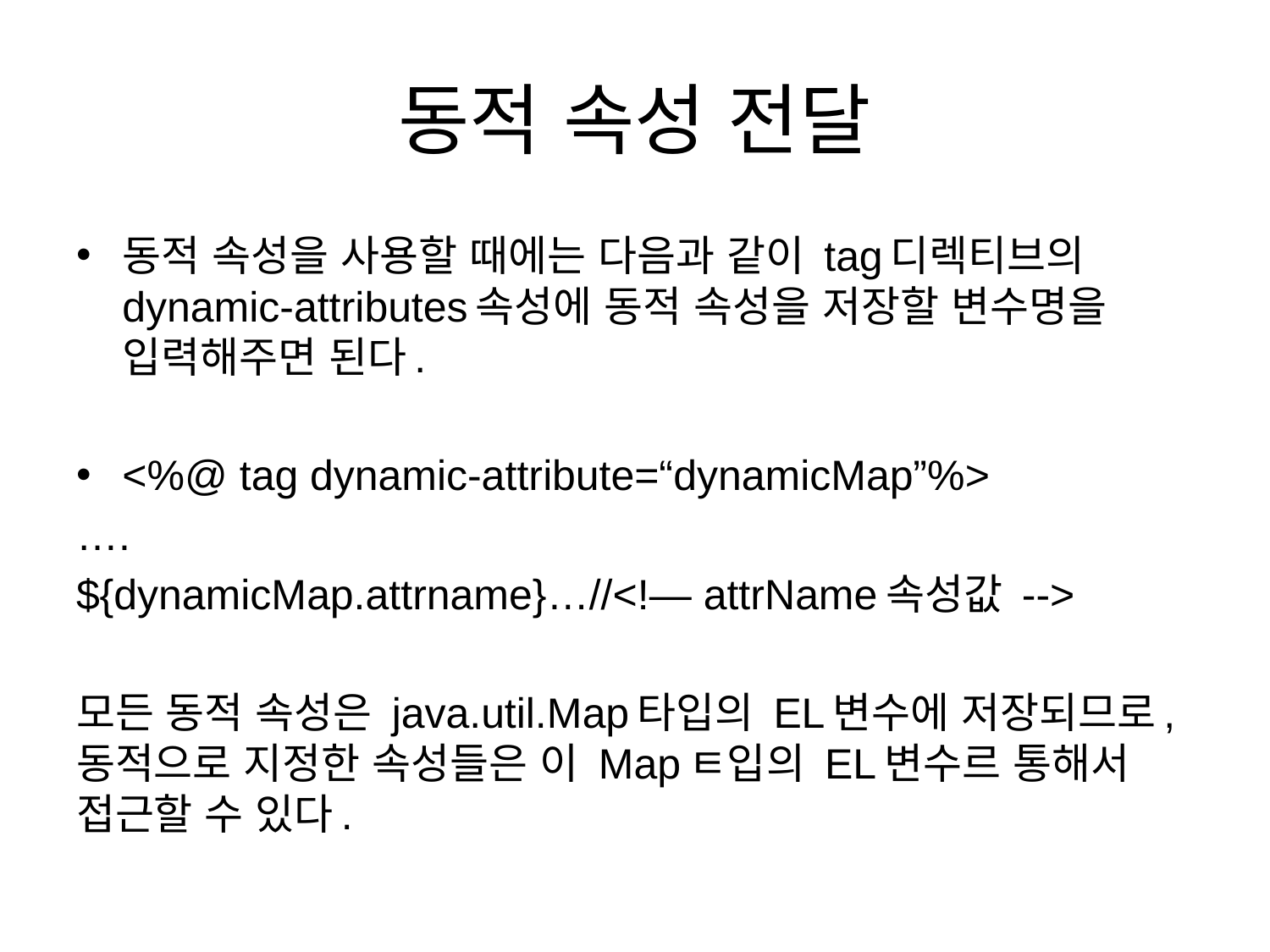

# 동적 속성 전달
동적 속성을 사용할 때에는 다음과 같이 tag디렉티브의 dynamic-attributes속성에 동적 속성을 저장할 변수명을 입력해주면 된다.

<%@ tag dynamic-attribute=“dynamicMap”%>
….
${dynamicMap.attrname}…//<!— attrName속성값 -->

모든 동적 속성은 java.util.Map타입의 EL변수에 저장되므로, 동적으로 지정한 속성들은 이 Mapㅌ입의 EL변수르 통해서 접근할 수 있다.